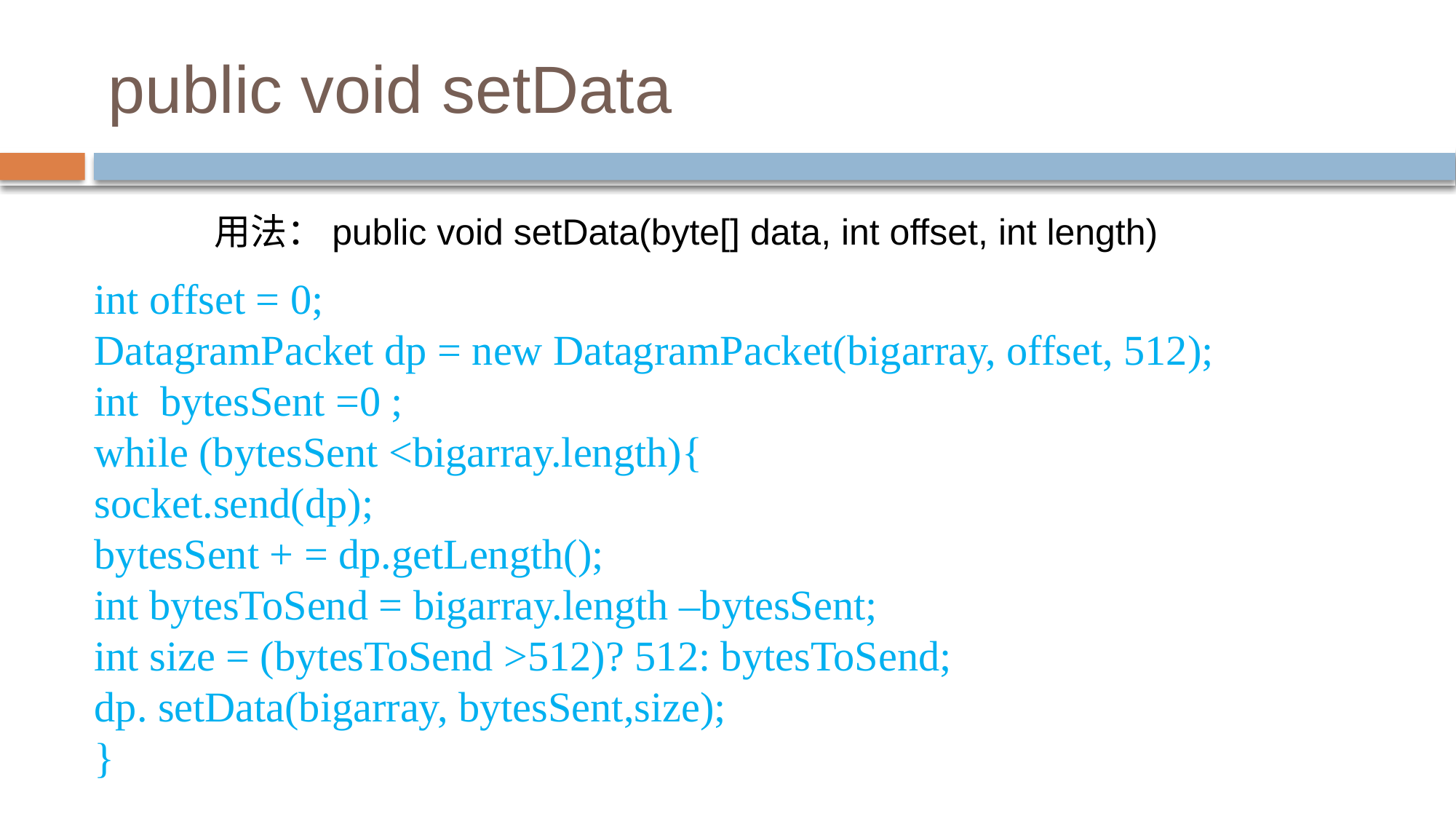

# public void setData
用法：public void setData(byte[] data, int offset, int length)
int offset = 0;
DatagramPacket dp = new DatagramPacket(bigarray, offset, 512);
int  bytesSent =0 ;
while (bytesSent <bigarray.length){
socket.send(dp);
bytesSent + = dp.getLength();
int bytesToSend = bigarray.length –bytesSent;
int size = (bytesToSend >512)? 512: bytesToSend;
dp. setData(bigarray, bytesSent,size);
}